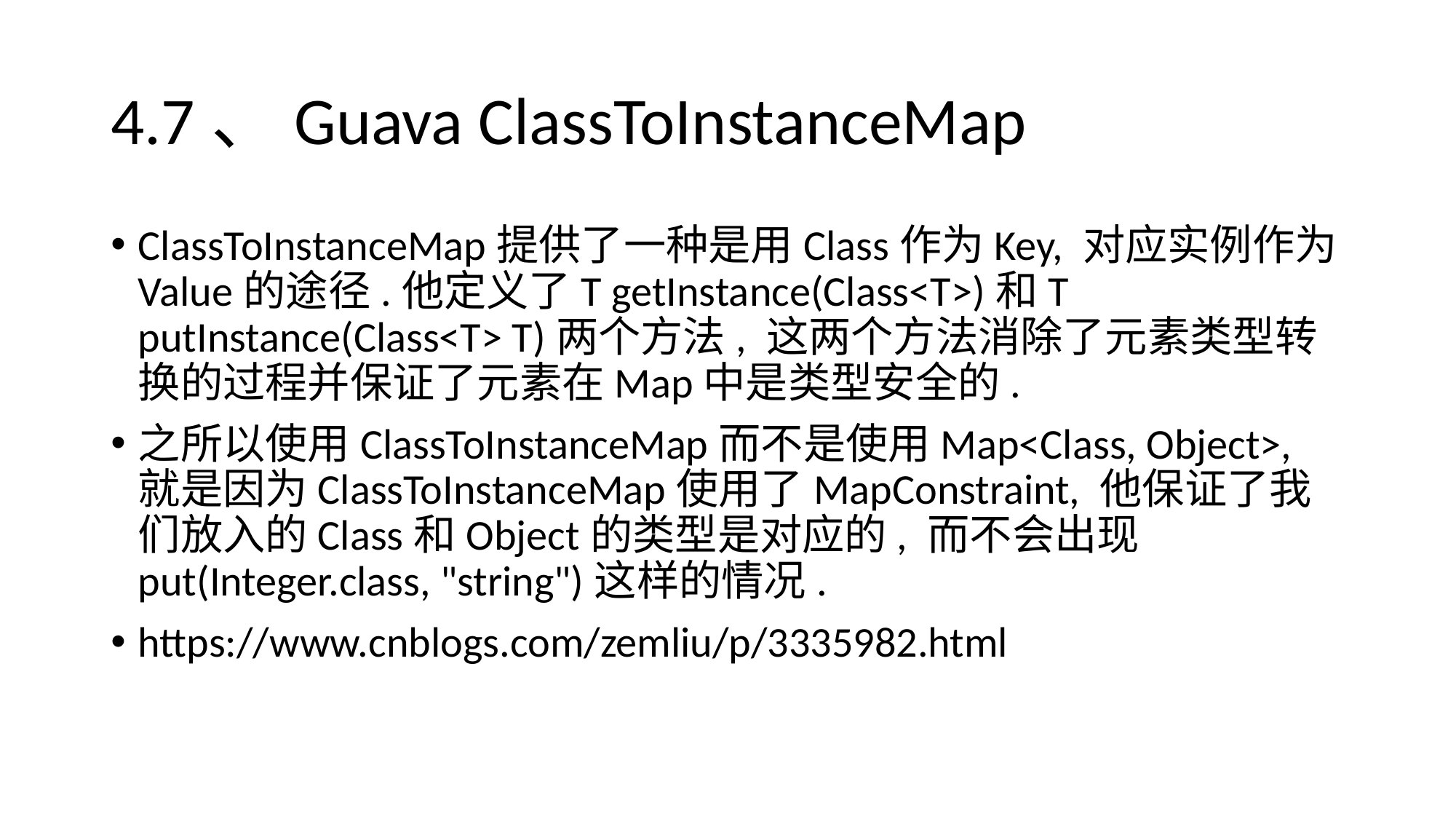

# 4.7、Guava ClassToInstanceMap
ClassToInstanceMap提供了一种是用Class作为Key, 对应实例作为Value的途径.他定义了T getInstance(Class<T>)和T putInstance(Class<T> T)两个方法, 这两个方法消除了元素类型转换的过程并保证了元素在Map中是类型安全的.
之所以使用ClassToInstanceMap而不是使用Map<Class, Object>,就是因为ClassToInstanceMap使用了MapConstraint, 他保证了我们放入的Class和Object的类型是对应的, 而不会出现 put(Integer.class, "string")这样的情况.
https://www.cnblogs.com/zemliu/p/3335982.html